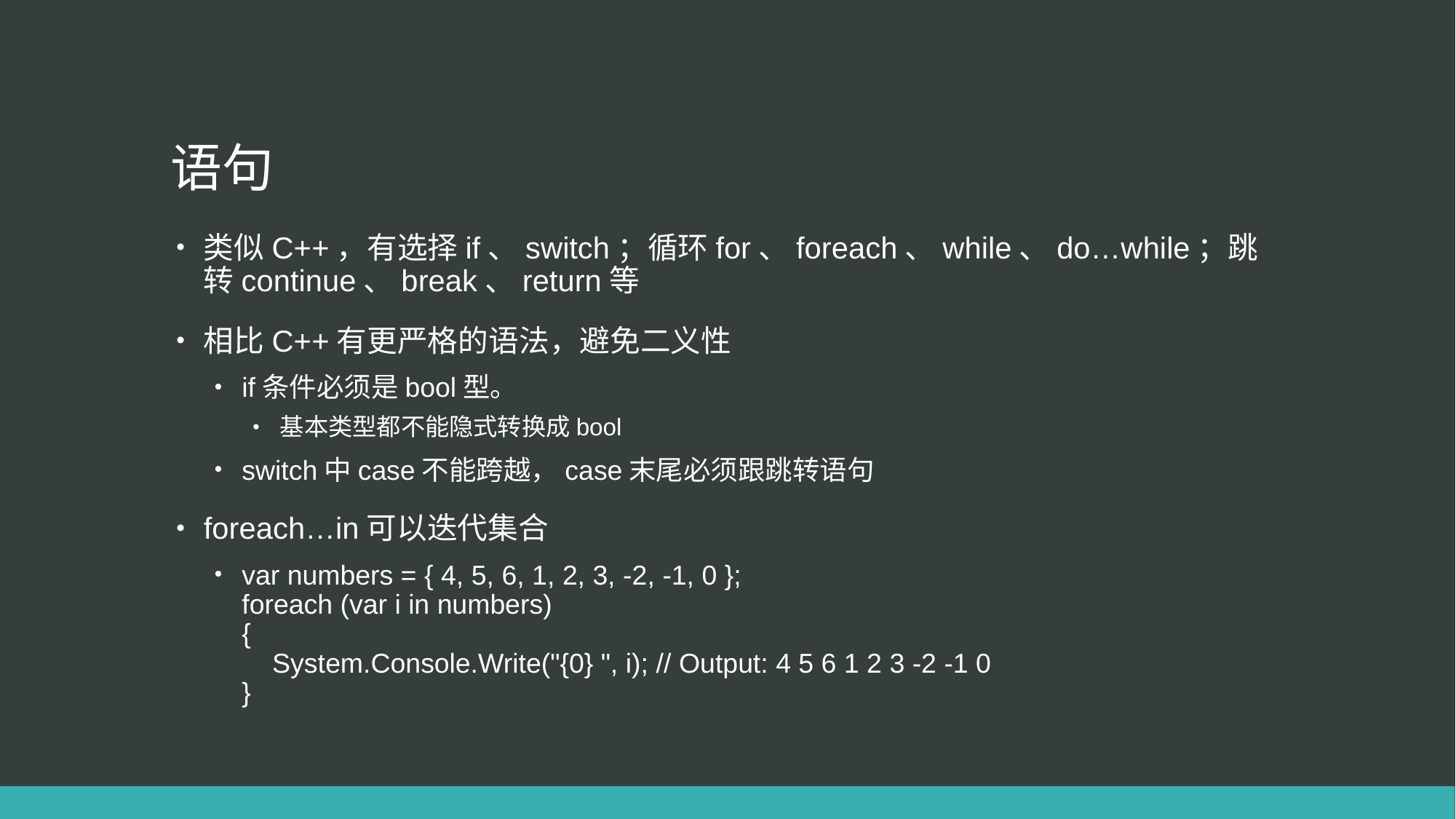

# 语句
类似C++，有选择if、switch；循环for、foreach、while、do…while；跳转continue、break、return等
相比C++有更严格的语法，避免二义性
if条件必须是bool型。
基本类型都不能隐式转换成bool
switch中case不能跨越，case末尾必须跟跳转语句
foreach…in可以迭代集合
var numbers = { 4, 5, 6, 1, 2, 3, -2, -1, 0 };
foreach (var i in numbers)
{
    System.Console.Write("{0} ", i); // Output: 4 5 6 1 2 3 -2 -1 0
}